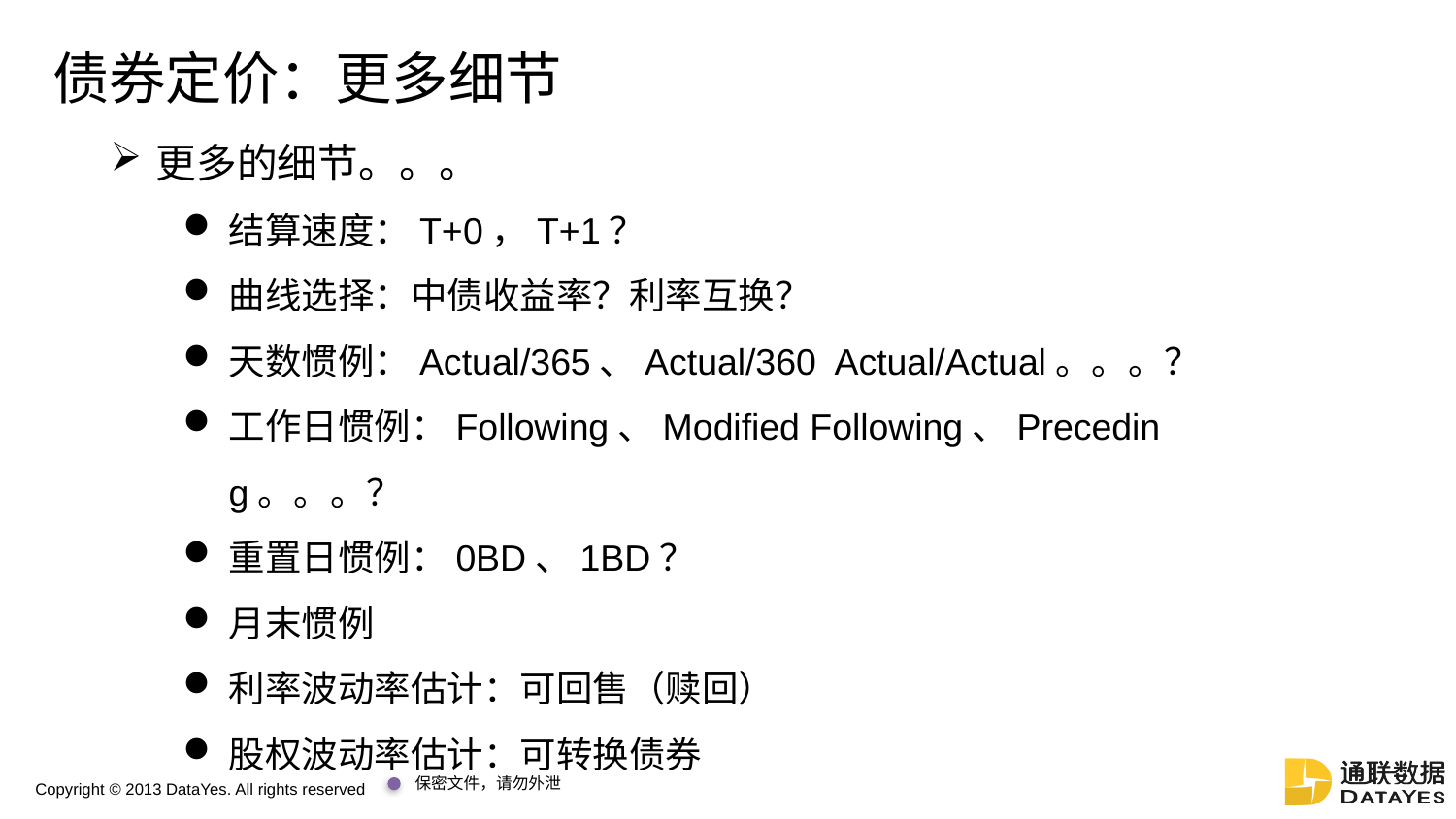

# 债券定价：更多细节
更多的细节。。。
结算速度：T+0，T+1？
曲线选择：中债收益率？利率互换？
天数惯例：Actual/365、Actual/360  Actual/Actual。。。？
工作日惯例：Following、Modified Following、Preceding。。。？
重置日惯例：0BD、1BD？
月末惯例
利率波动率估计：可回售（赎回）
股权波动率估计：可转换债券